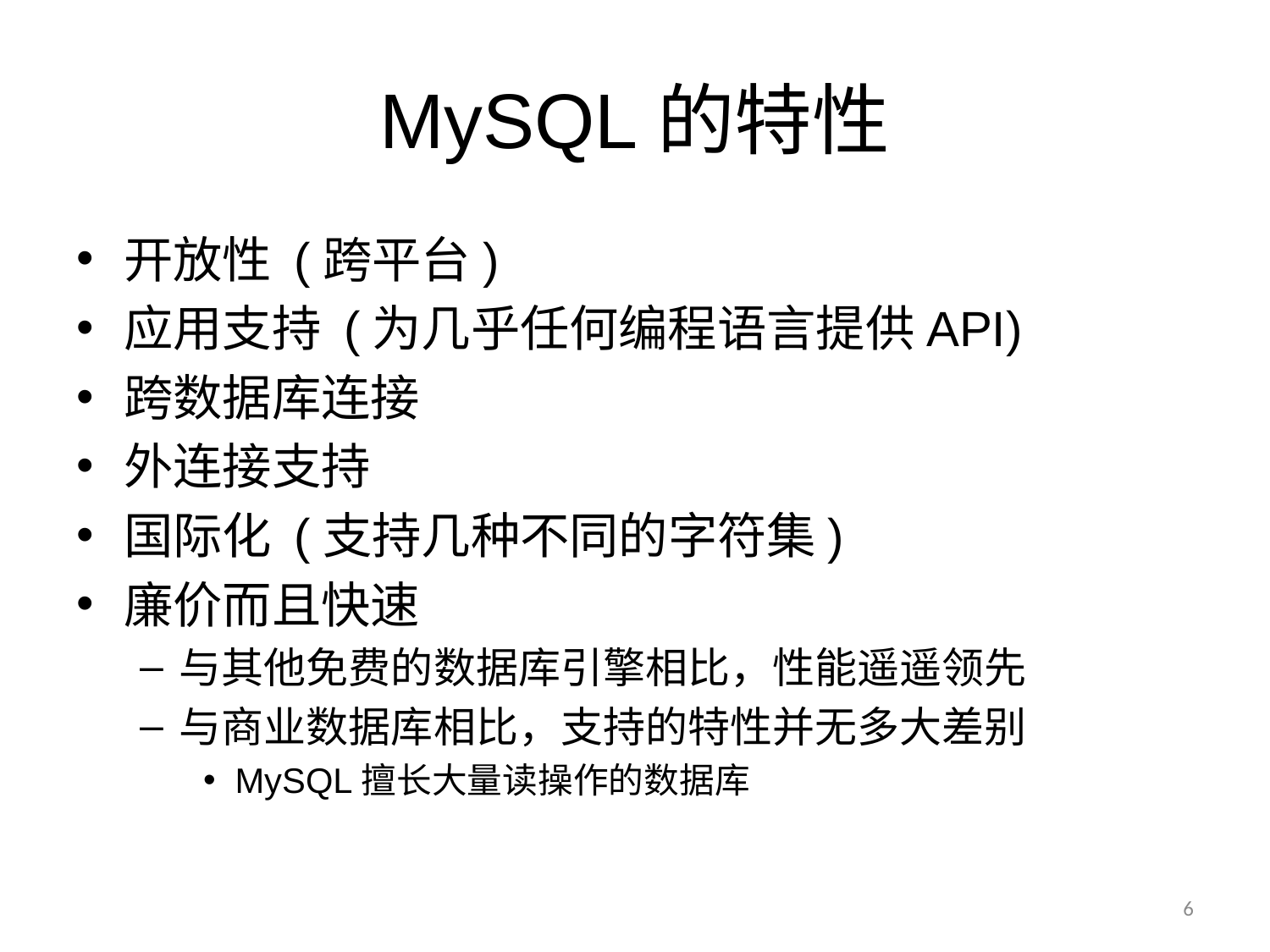

# MySQL的特性
开放性 (跨平台)
应用支持 (为几乎任何编程语言提供API)
跨数据库连接
外连接支持
国际化 (支持几种不同的字符集)
廉价而且快速
与其他免费的数据库引擎相比，性能遥遥领先
与商业数据库相比，支持的特性并无多大差别
MySQL擅长大量读操作的数据库
6